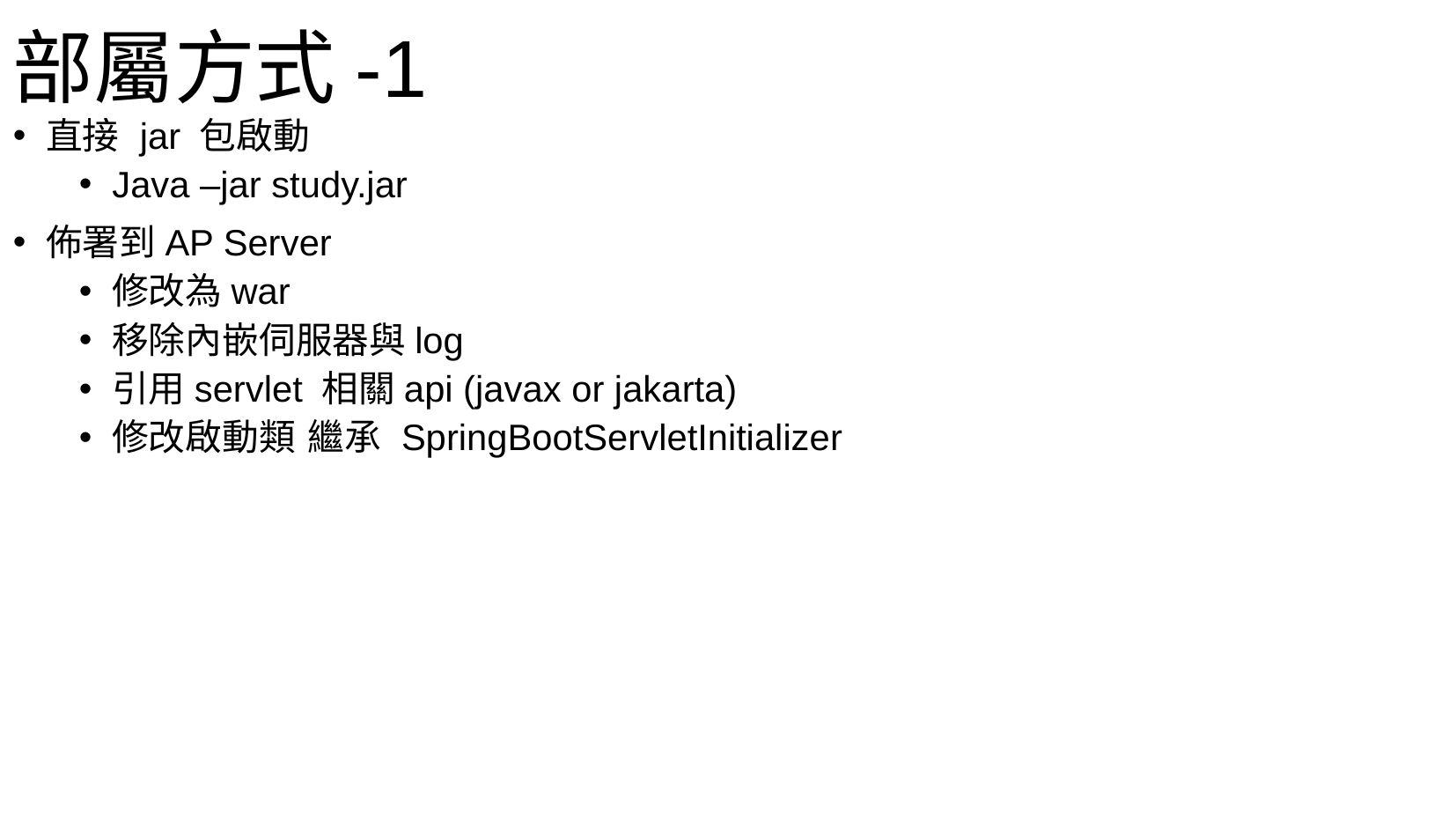

部屬方式-1
直接 jar 包啟動
Java –jar study.jar
佈署到AP Server
修改為war
移除內嵌伺服器與log
引用servlet 相關api (javax or jakarta)
修改啟動類 繼承 SpringBootServletInitializer